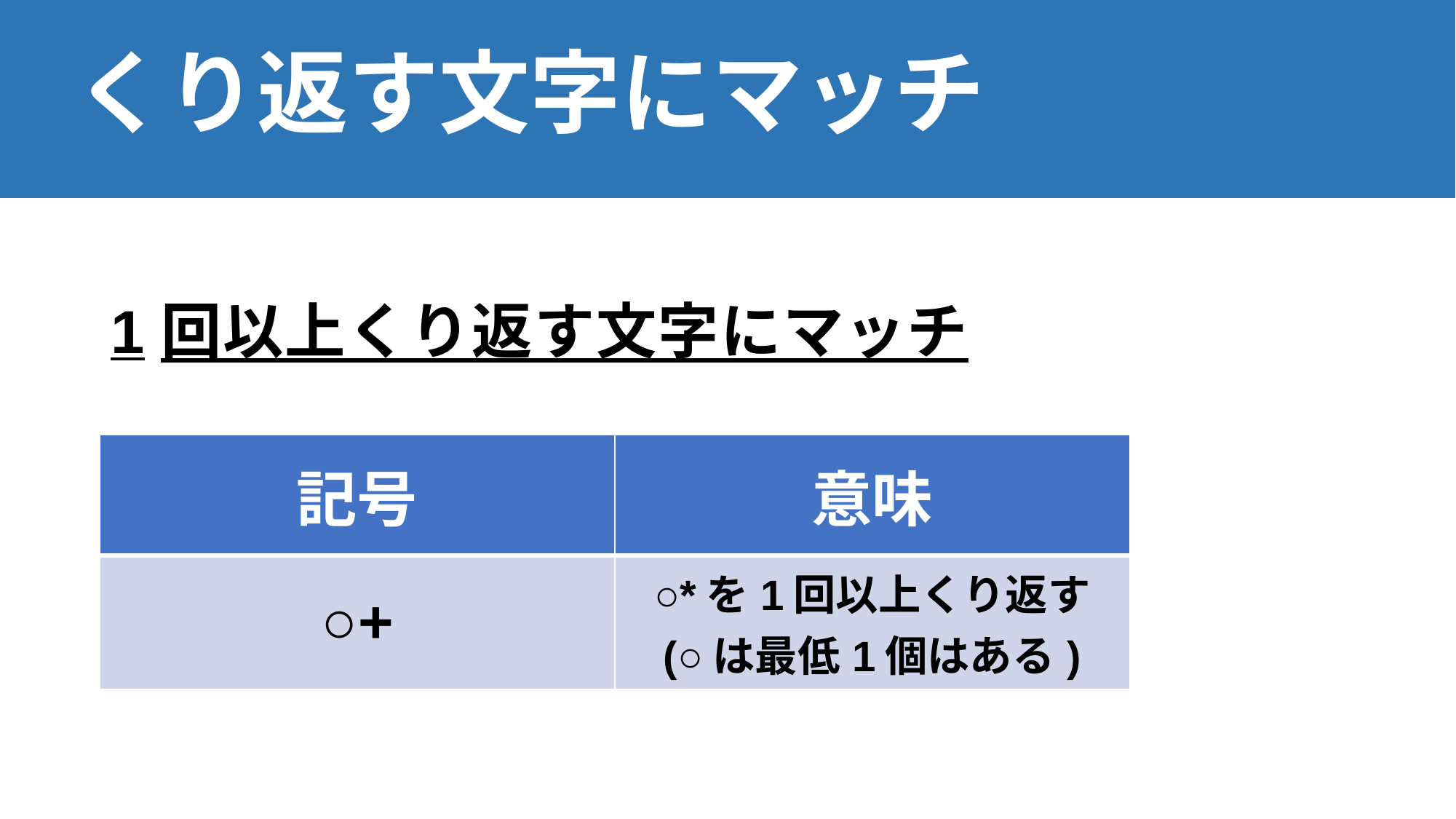

# くり返す文字にマッチ
1回以上くり返す文字にマッチ
| 記号 | 意味 |
| --- | --- |
| ○+ | ○\*を1回以上くり返す (○は最低1個はある) |